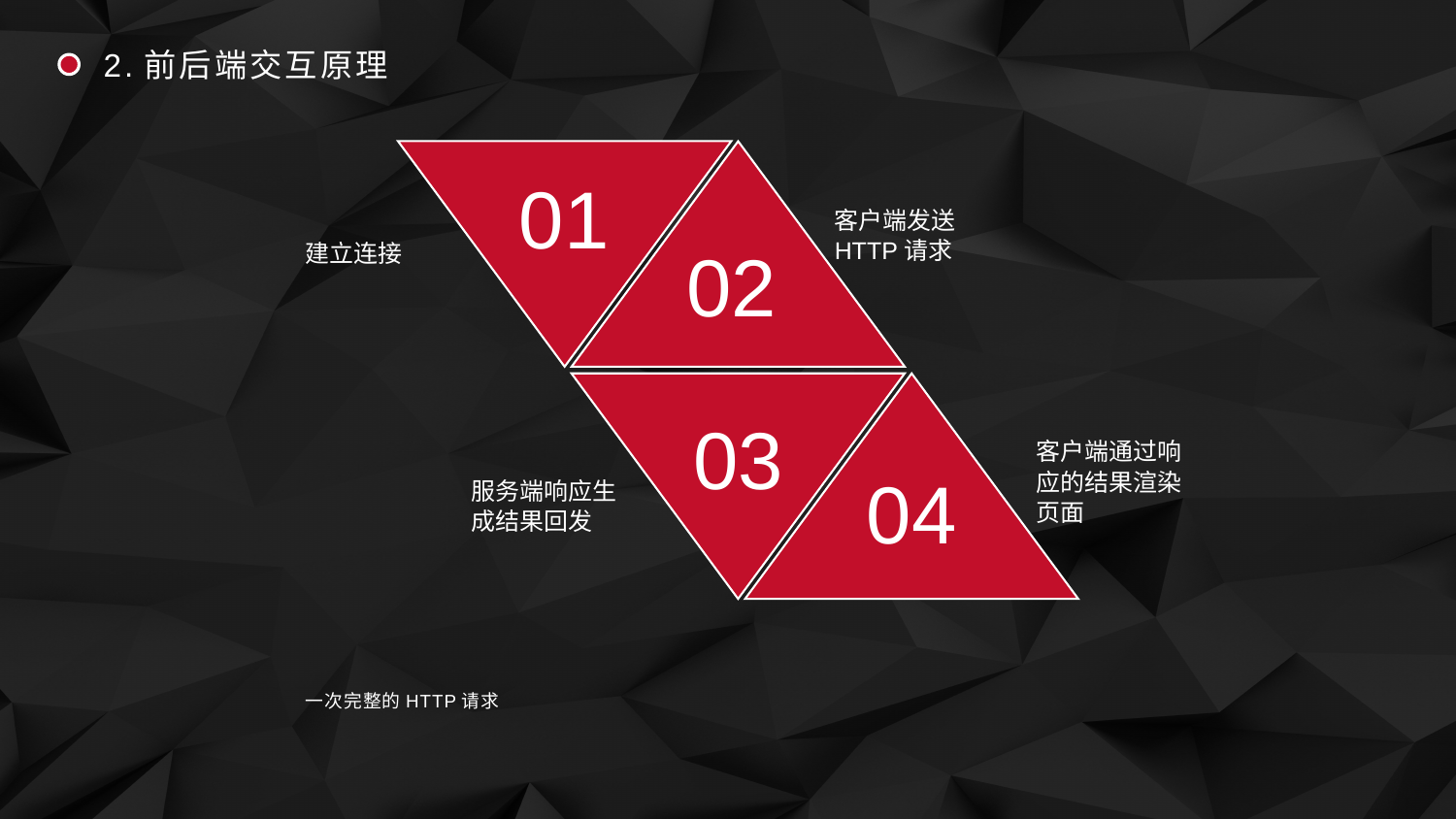

2.前后端交互原理

01

02
客户端发送HTTP请求
建立连接

03

04
客户端通过响应的结果渲染页面
服务端响应生成结果回发
一次完整的HTTP请求